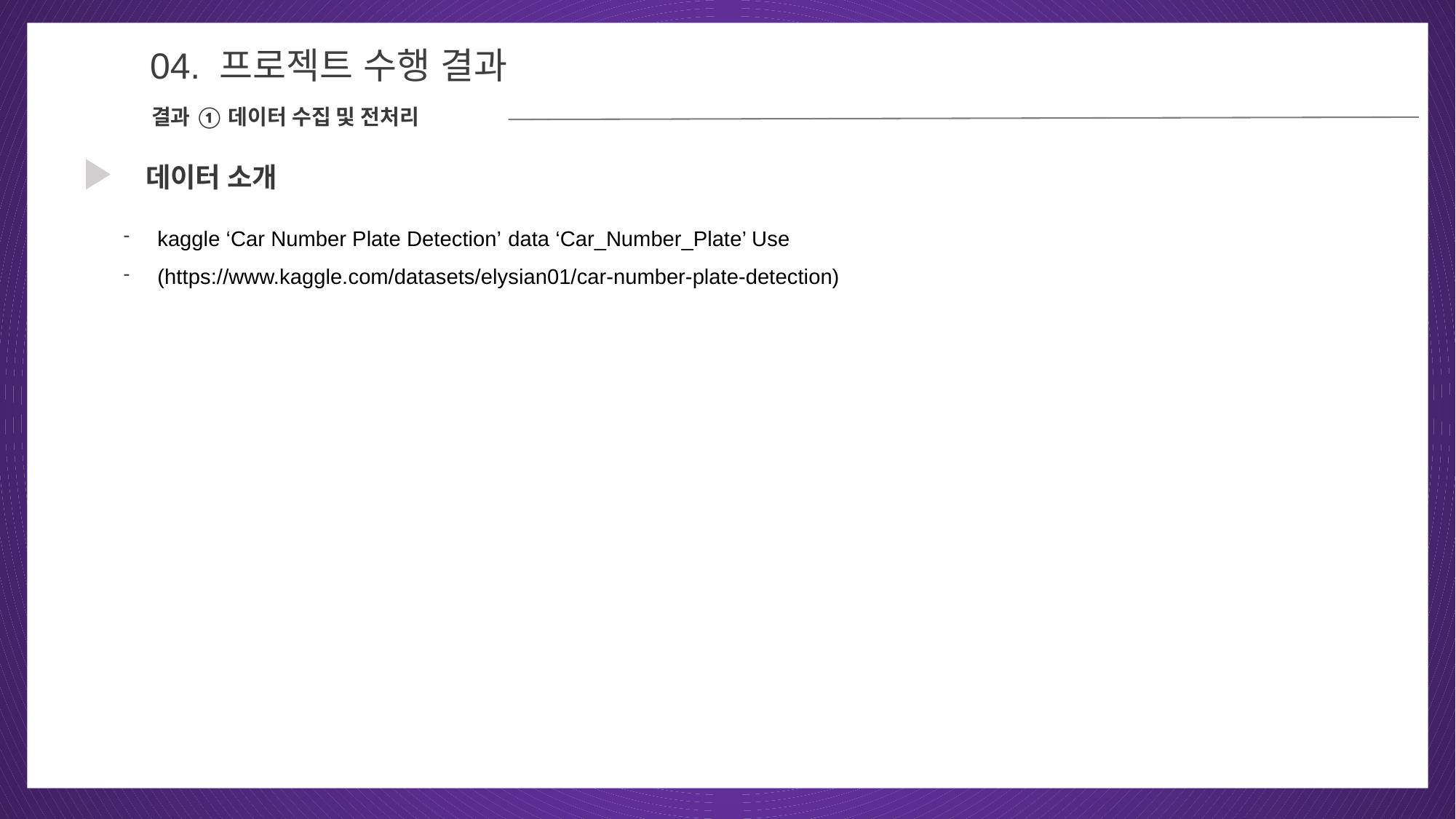

04
04. 프로젝트 수행 결과
결과 ① 데이터 수집 및 전처리
▶
데이터 소개

kaggle ‘Car Number Plate Detection’ data ‘Car_Number_Plate’ Use
(https://www.kaggle.com/datasets/elysian01/car-number-plate-detection)